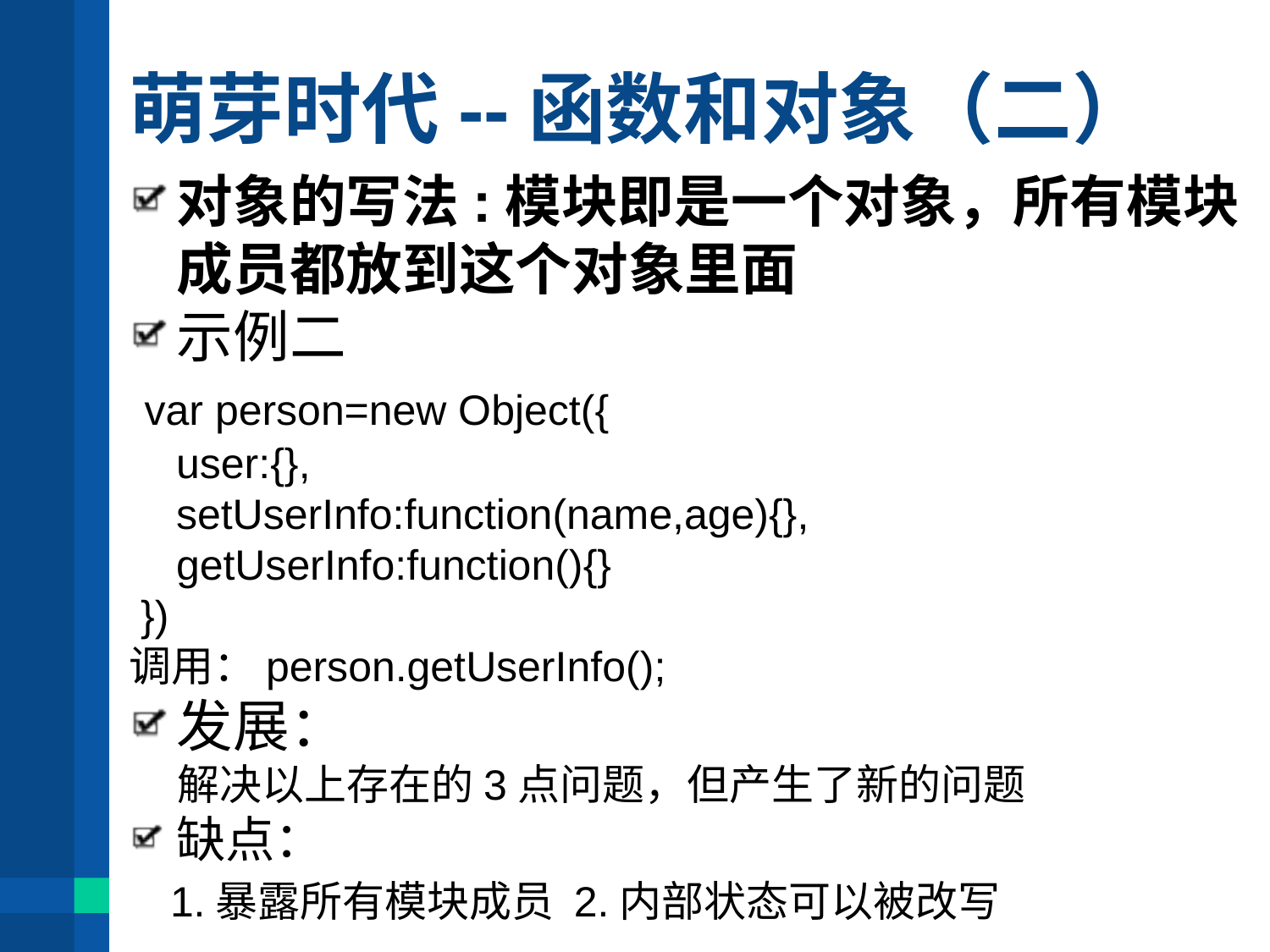

# 萌芽时代--函数和对象（二）
对象的写法:模块即是一个对象，所有模块成员都放到这个对象里面
示例二
 var person=new Object({
    user:{},
    setUserInfo:function(name,age){},
    getUserInfo:function(){}
 })
调用：person.getUserInfo();
发展：
    解决以上存在的3点问题，但产生了新的问题
缺点：
   1.暴露所有模块成员 2.内部状态可以被改写